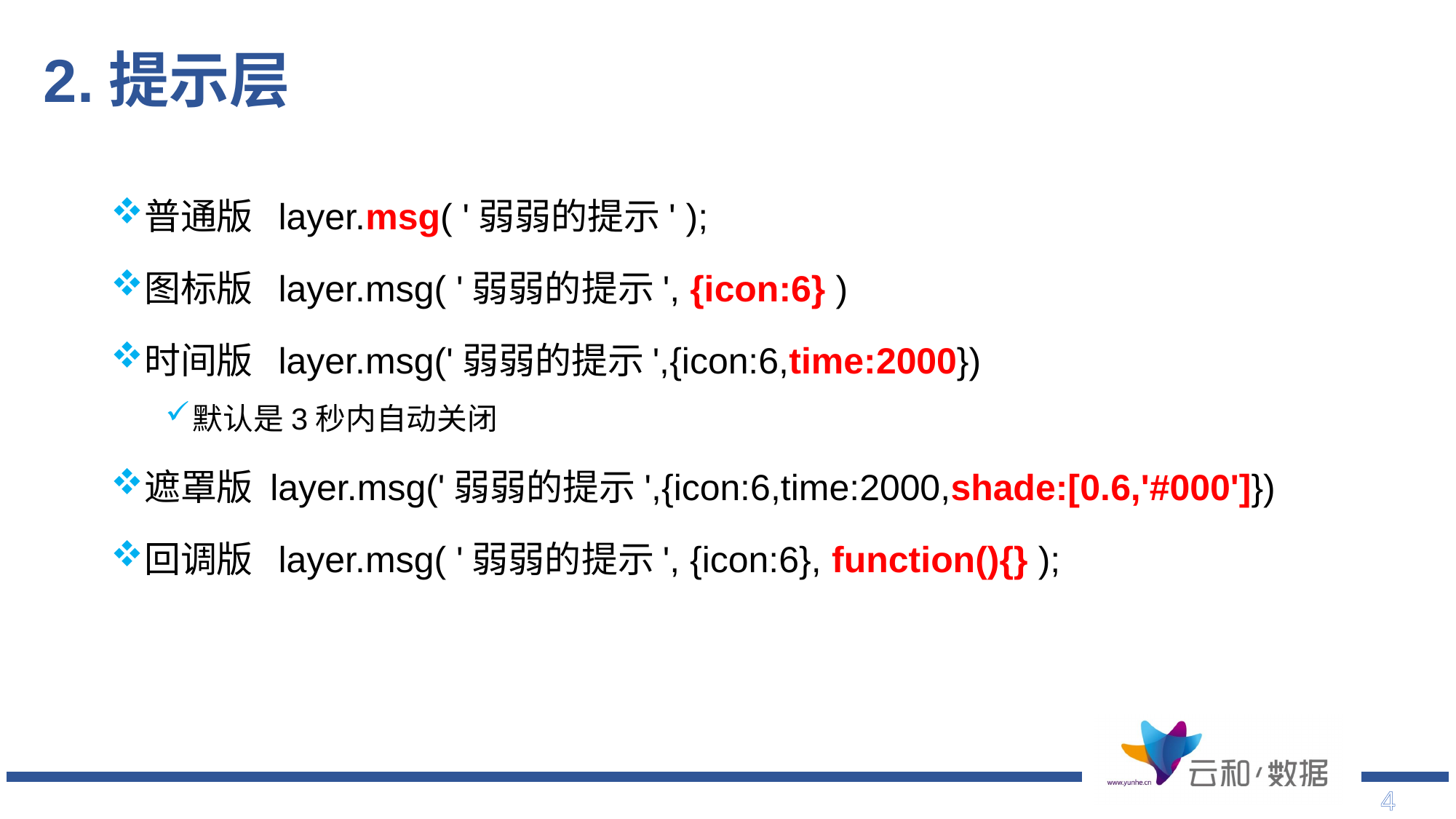

# 2.提示层
普通版  layer.msg( '弱弱的提示' );
图标版  layer.msg( '弱弱的提示', {icon:6} )
时间版  layer.msg('弱弱的提示',{icon:6,time:2000})
默认是3秒内自动关闭
遮罩版 layer.msg('弱弱的提示',{icon:6,time:2000,shade:[0.6,'#000']})
回调版  layer.msg( '弱弱的提示', {icon:6}, function(){} );